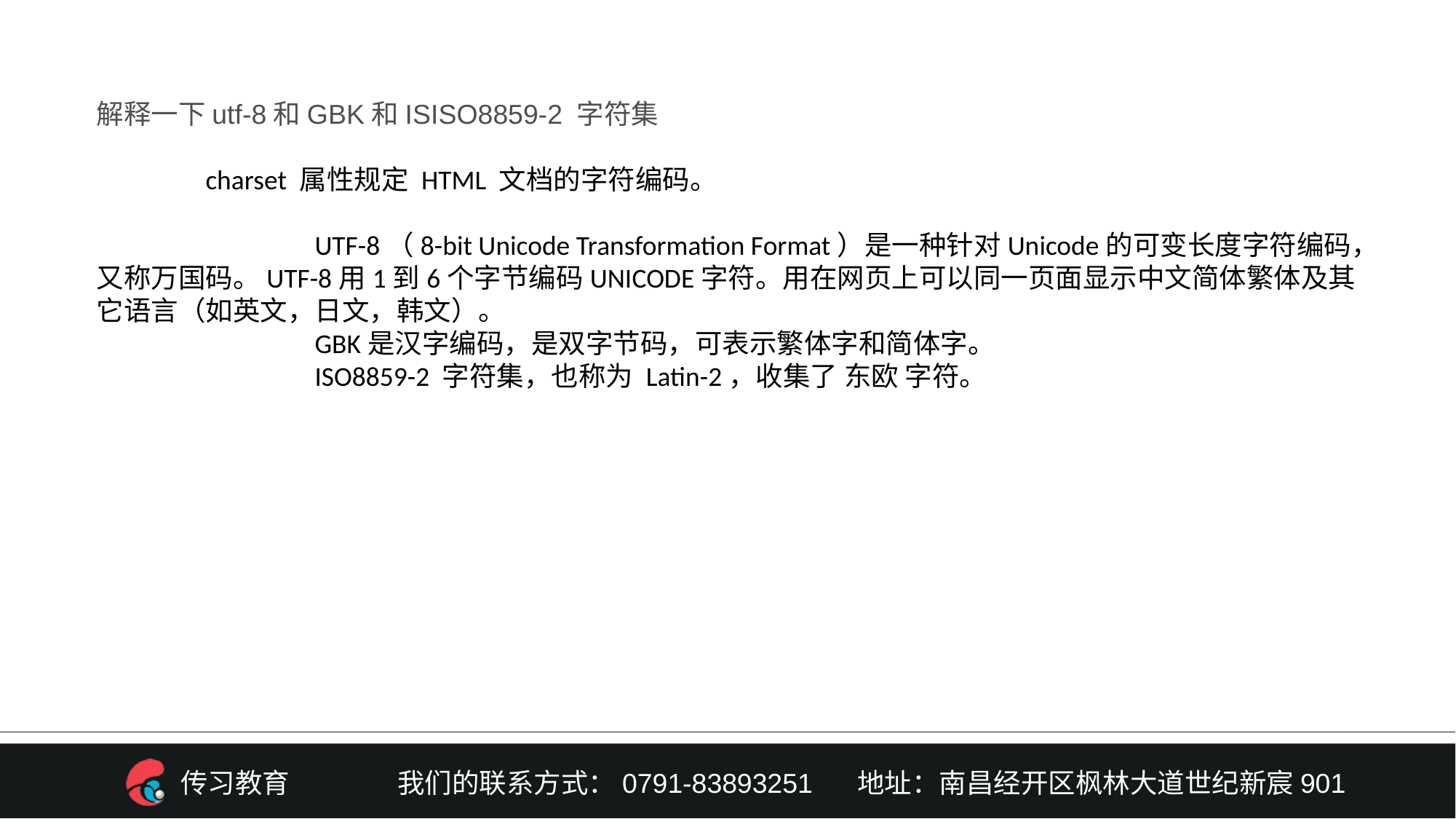

解释一下utf-8和GBK和ISISO8859-2 字符集

	charset 属性规定 HTML 文档的字符编码。

		UTF-8（8-bit Unicode Transformation Format）是一种针对Unicode的可变长度字符编码，又称万国码。UTF-8用1到6个字节编码UNICODE字符。用在网页上可以同一页面显示中文简体繁体及其它语言（如英文，日文，韩文）。
		GBK是汉字编码，是双字节码，可表示繁体字和简体字。
		ISO8859-2 字符集，也称为 Latin-2，收集了 东欧 字符。